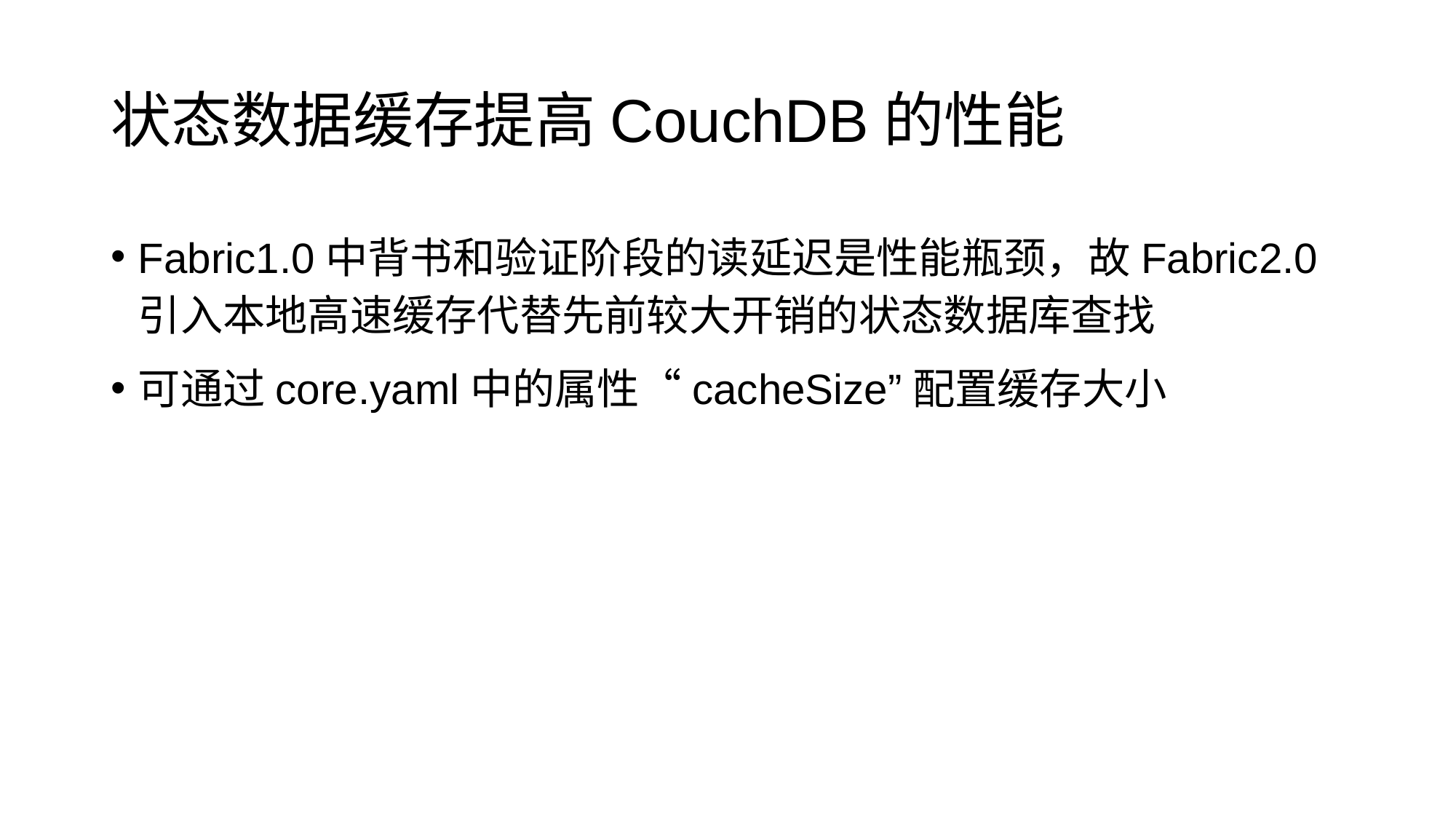

# 状态数据缓存提高CouchDB的性能
Fabric1.0中背书和验证阶段的读延迟是性能瓶颈，故Fabric2.0引入本地高速缓存代替先前较大开销的状态数据库查找
可通过core.yaml中的属性“cacheSize”配置缓存大小